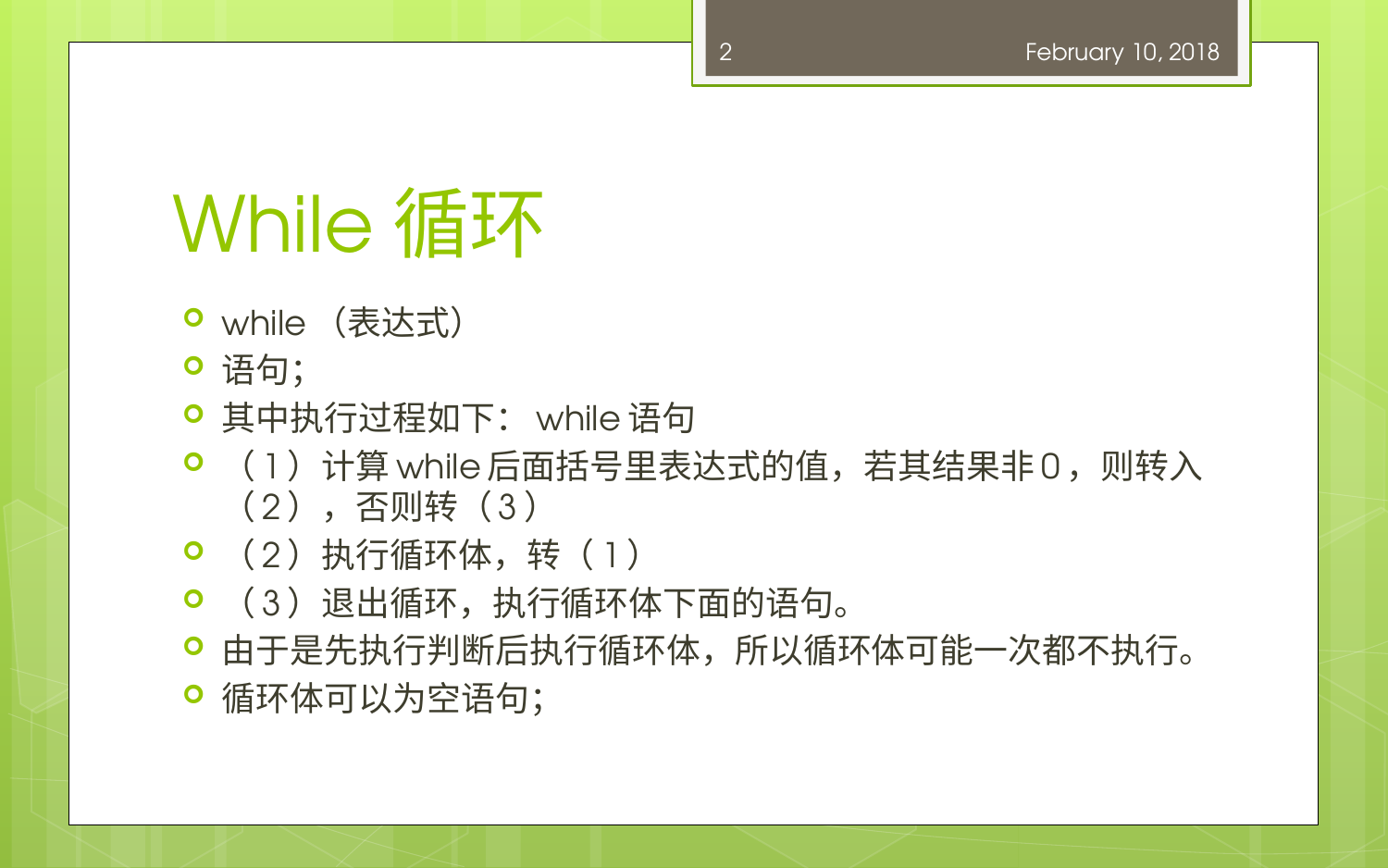

2
February 10, 2018
# While循环
while（表达式）
语句；
其中执行过程如下：while语句
（1）计算while后面括号里表达式的值，若其结果非0，则转入（2），否则转（3）
（2）执行循环体，转（1）
（3）退出循环，执行循环体下面的语句。
由于是先执行判断后执行循环体，所以循环体可能一次都不执行。
循环体可以为空语句；